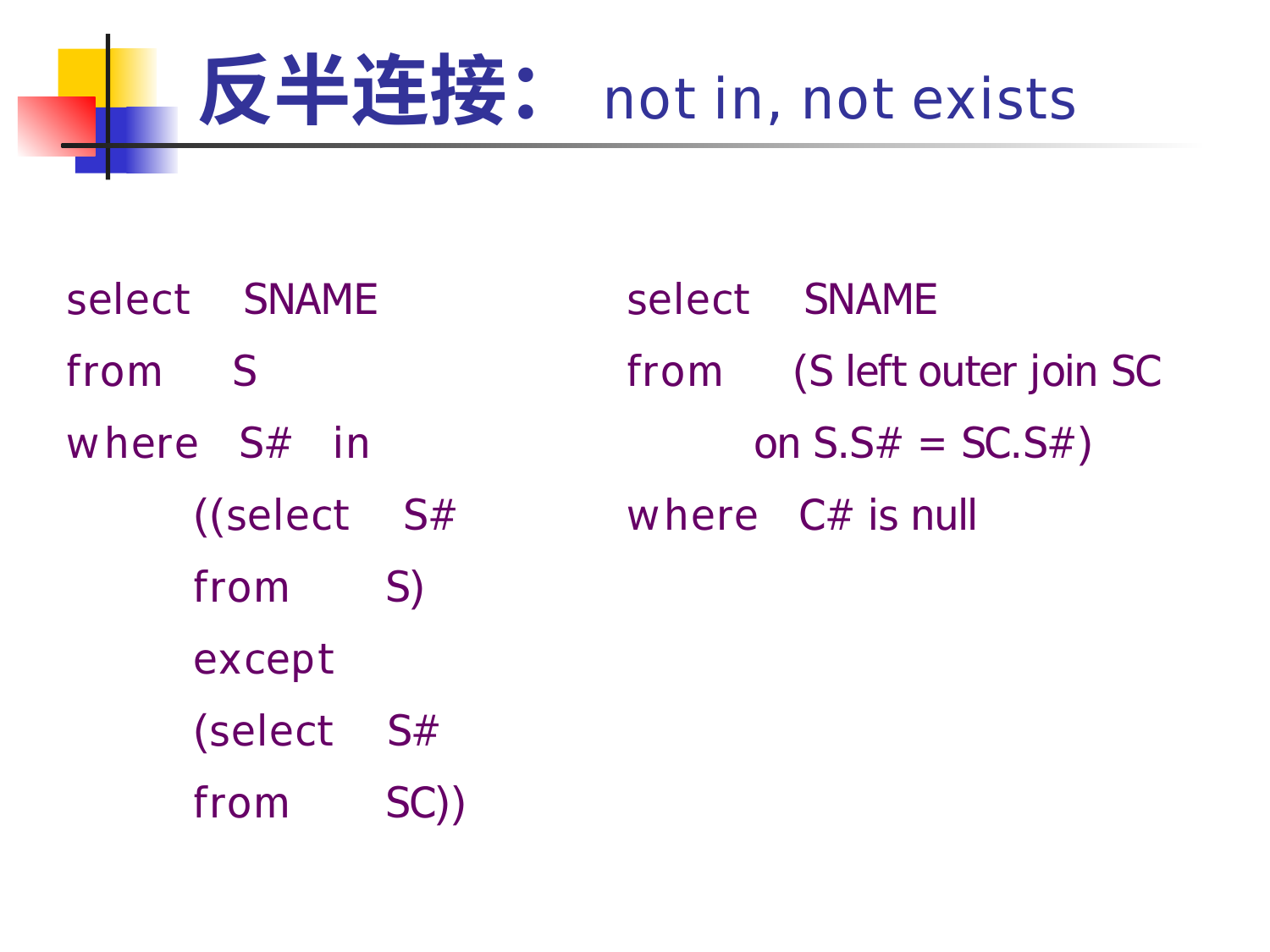

# 反半连接：not in, not exists
select    SNAME
from     S
where   S#   in
	((select    S#
	from       S)
	except
	(select    S#
	from       SC))
select    SNAME
from     (S left outer join SC
	on S.S# = SC.S#)
where   C# is null